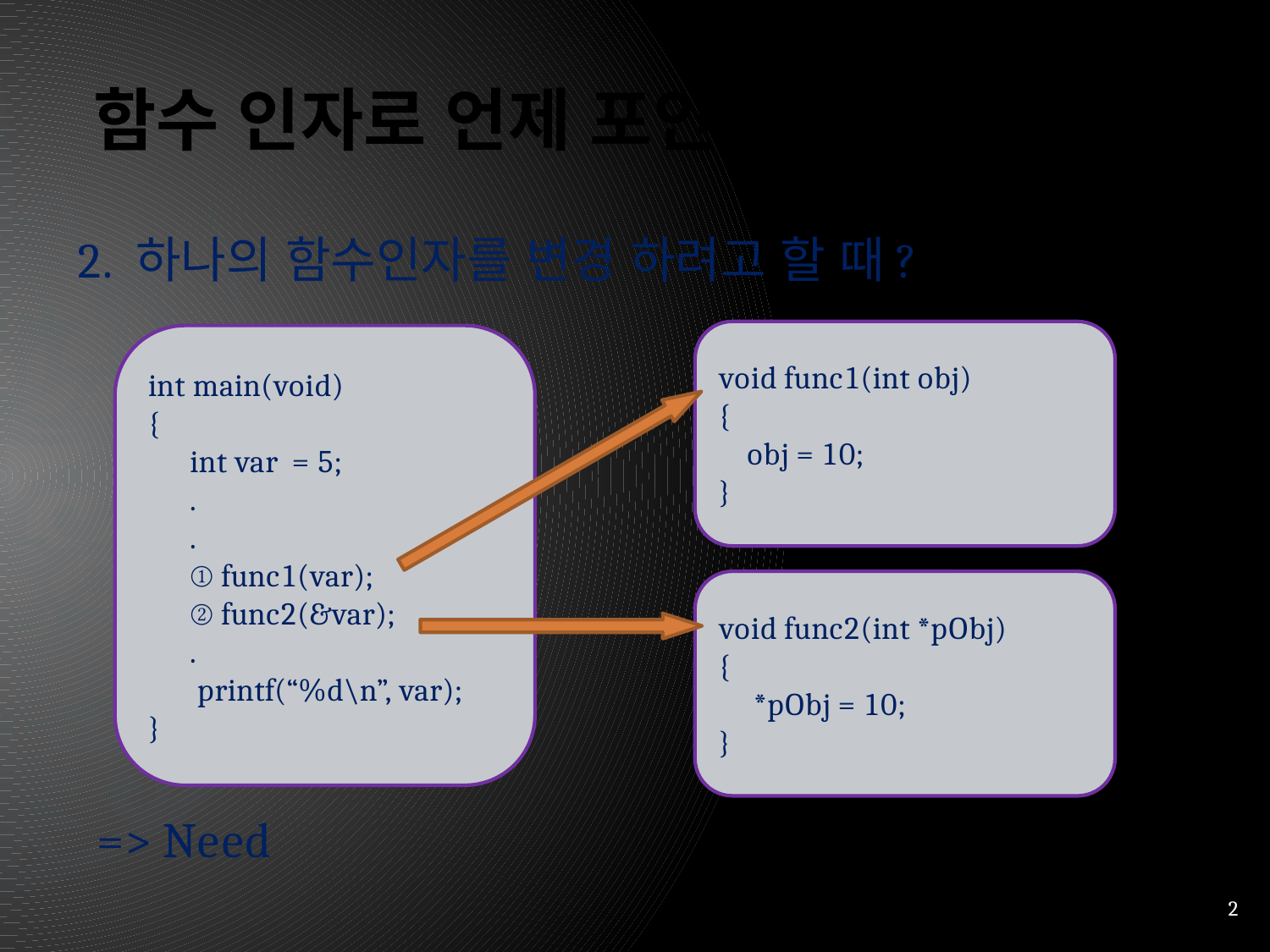

# 함수 인자로 언제 포인터를 써야 할까?
2. 하나의 함수인자를 변경 하려고 할 때?
void func1(int obj)
{
    obj = 10;
}
int main(void)
{
      int var  = 5;
      .
      .
      ① func1(var);
      ② func2(&var);
      .
       printf(“%d\n”, var);
}

void func2(int *pObj)
{
     *pObj = 10;
}

=> Need
2